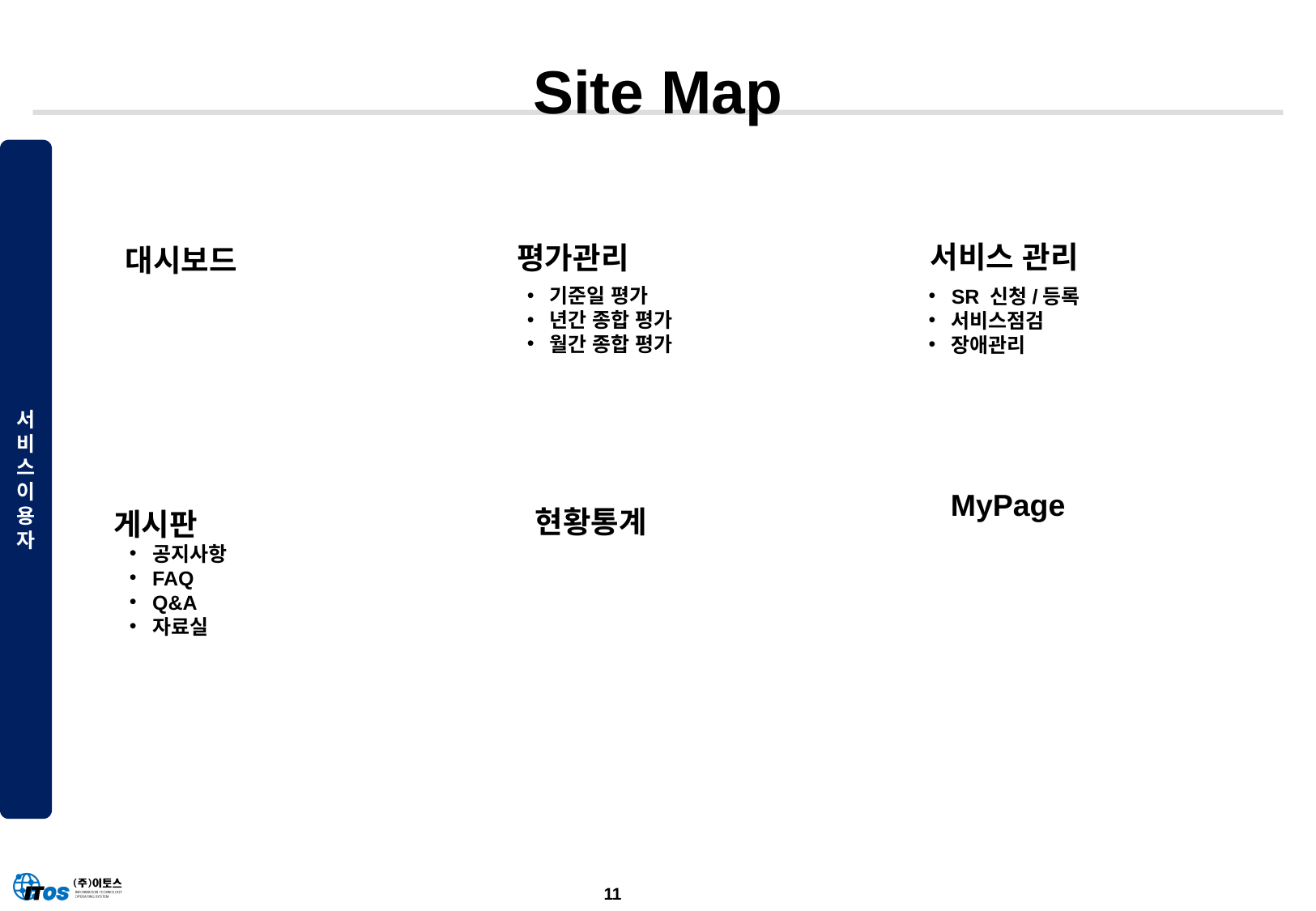

Site Map
서비스 이용자
서비스 관리
평가관리
대시보드
기준일 평가
년간 종합 평가
월간 종합 평가
SR 신청/등록
서비스점검
장애관리
MyPage
현황통계
게시판
공지사항
FAQ
Q&A
자료실